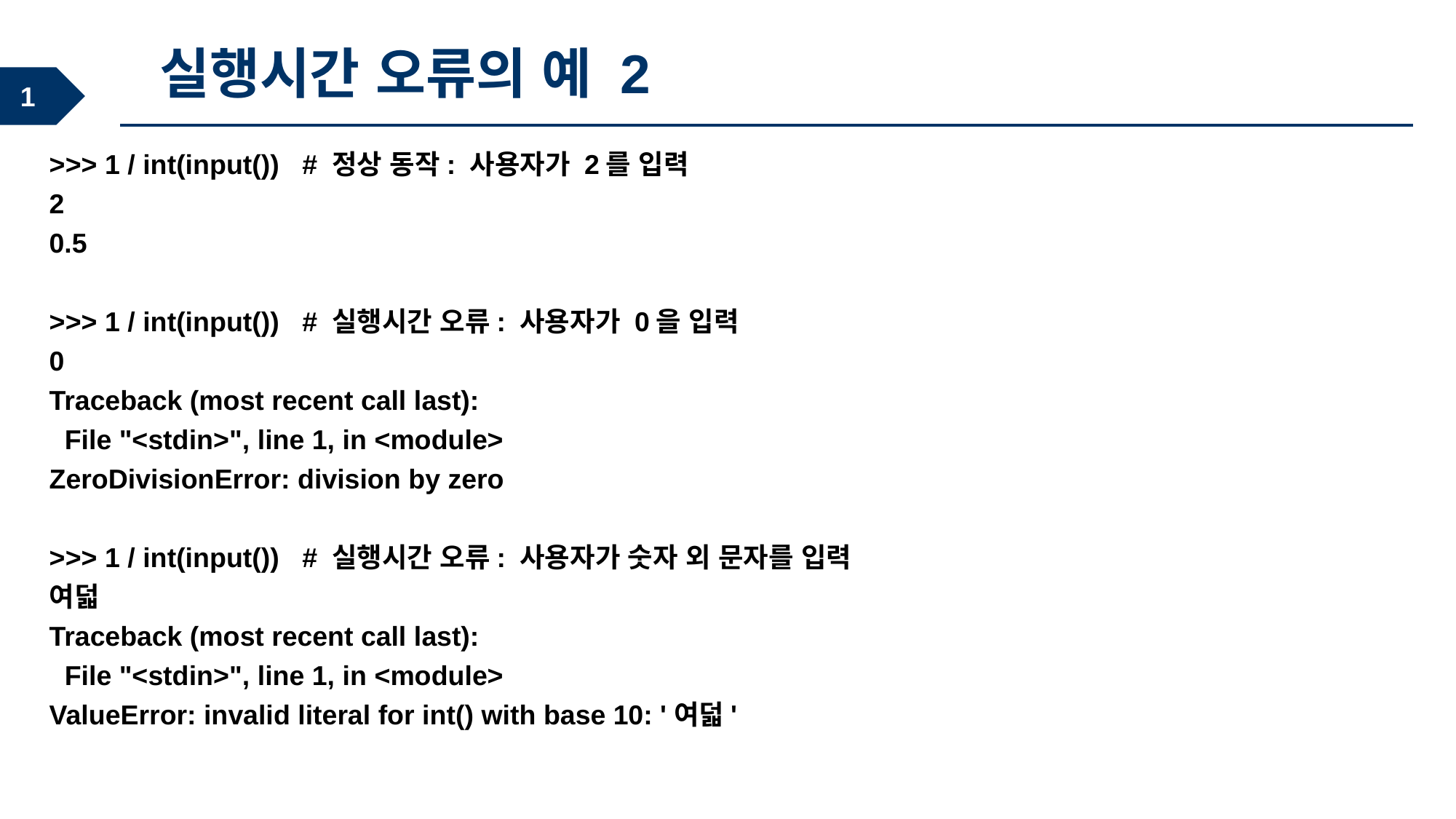

실행시간 오류의 예 2
>>> 1 / int(input())   # 정상 동작: 사용자가 2를 입력
2
0.5

>>> 1 / int(input())   # 실행시간 오류: 사용자가 0을 입력
0
Traceback (most recent call last):
  File "<stdin>", line 1, in <module>
ZeroDivisionError: division by zero

>>> 1 / int(input())   # 실행시간 오류: 사용자가 숫자 외 문자를 입력
여덟
Traceback (most recent call last):
  File "<stdin>", line 1, in <module>
ValueError: invalid literal for int() with base 10: '여덟'